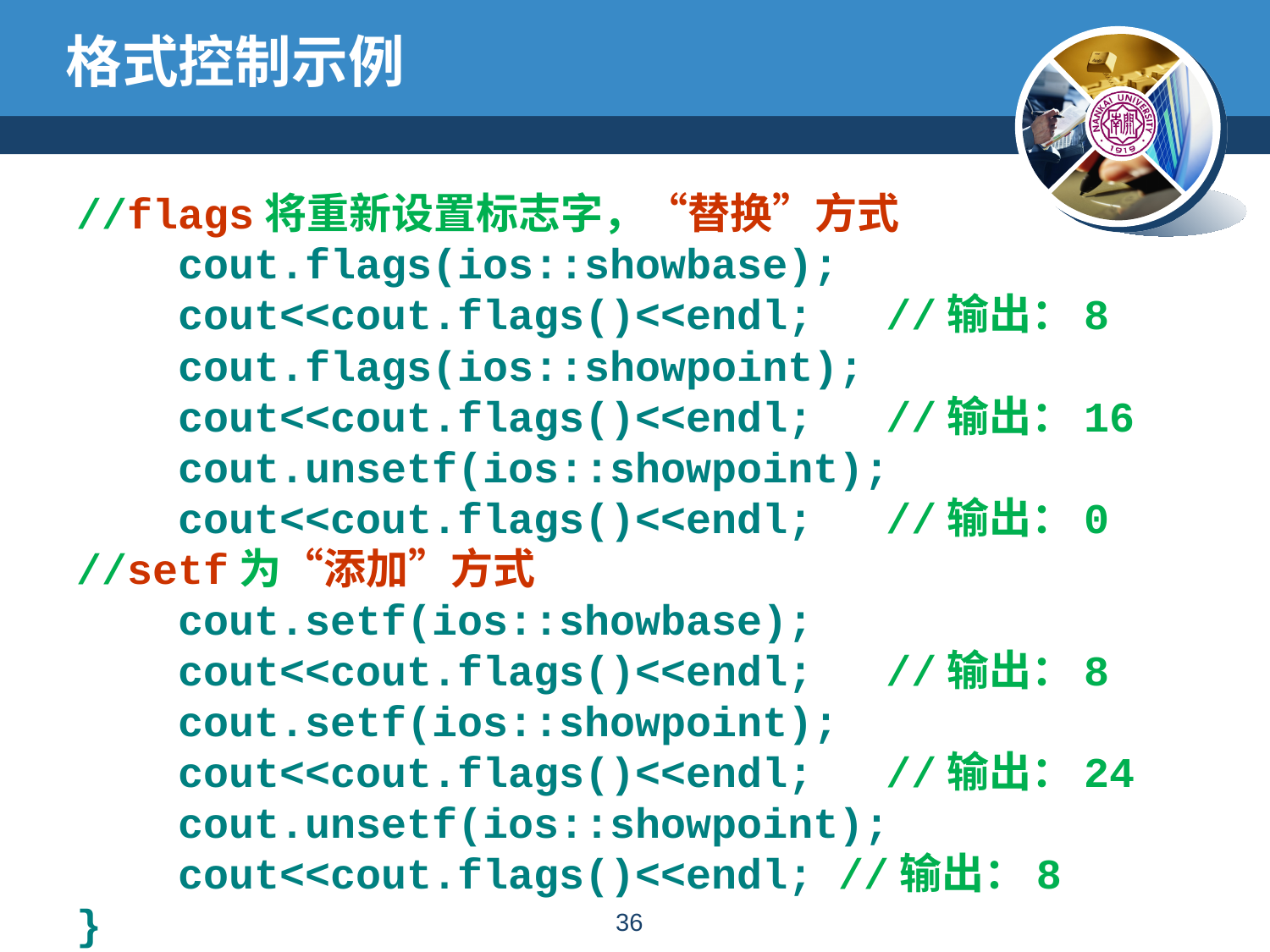

# 格式控制示例
//flags将重新设置标志字，“替换”方式
    cout.flags(ios::showbase);
    cout<<cout.flags()<<endl;	//输出：8
    cout.flags(ios::showpoint);
    cout<<cout.flags()<<endl; 	//输出：16
    cout.unsetf(ios::showpoint);
    cout<<cout.flags()<<endl; 	//输出：0
//setf为“添加”方式
    cout.setf(ios::showbase);
    cout<<cout.flags()<<endl; 	//输出：8
    cout.setf(ios::showpoint);
    cout<<cout.flags()<<endl; 	//输出：24
    cout.unsetf(ios::showpoint);
    cout<<cout.flags()<<endl; //输出：8
}
36